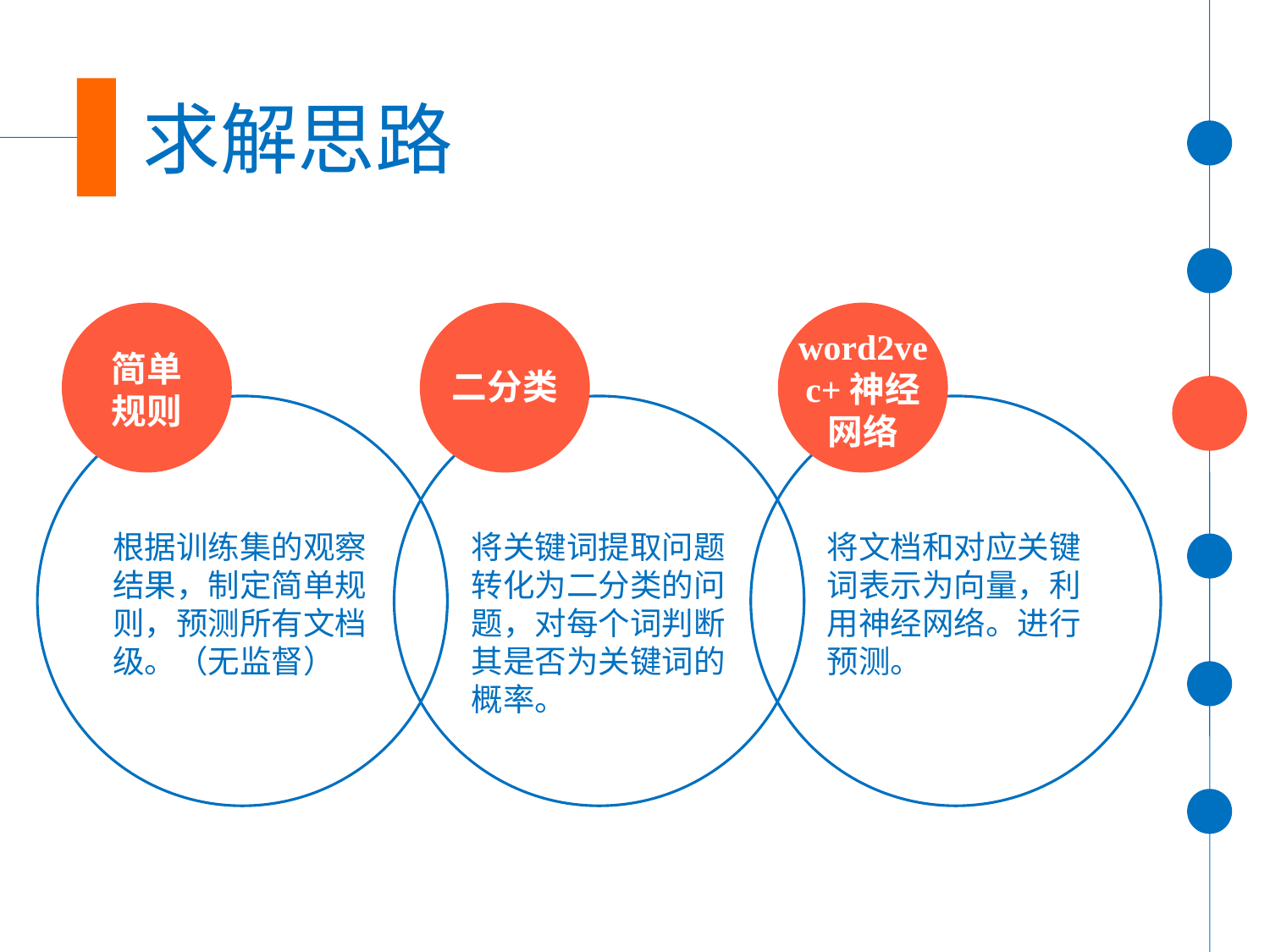

求解思路

word2vec+神经网络
简单规则
二分类

根据训练集的观察结果，制定简单规则，预测所有文档级。（无监督）
将关键词提取问题转化为二分类的问题，对每个词判断其是否为关键词的概率。
将文档和对应关键词表示为向量，利用神经网络。进行预测。